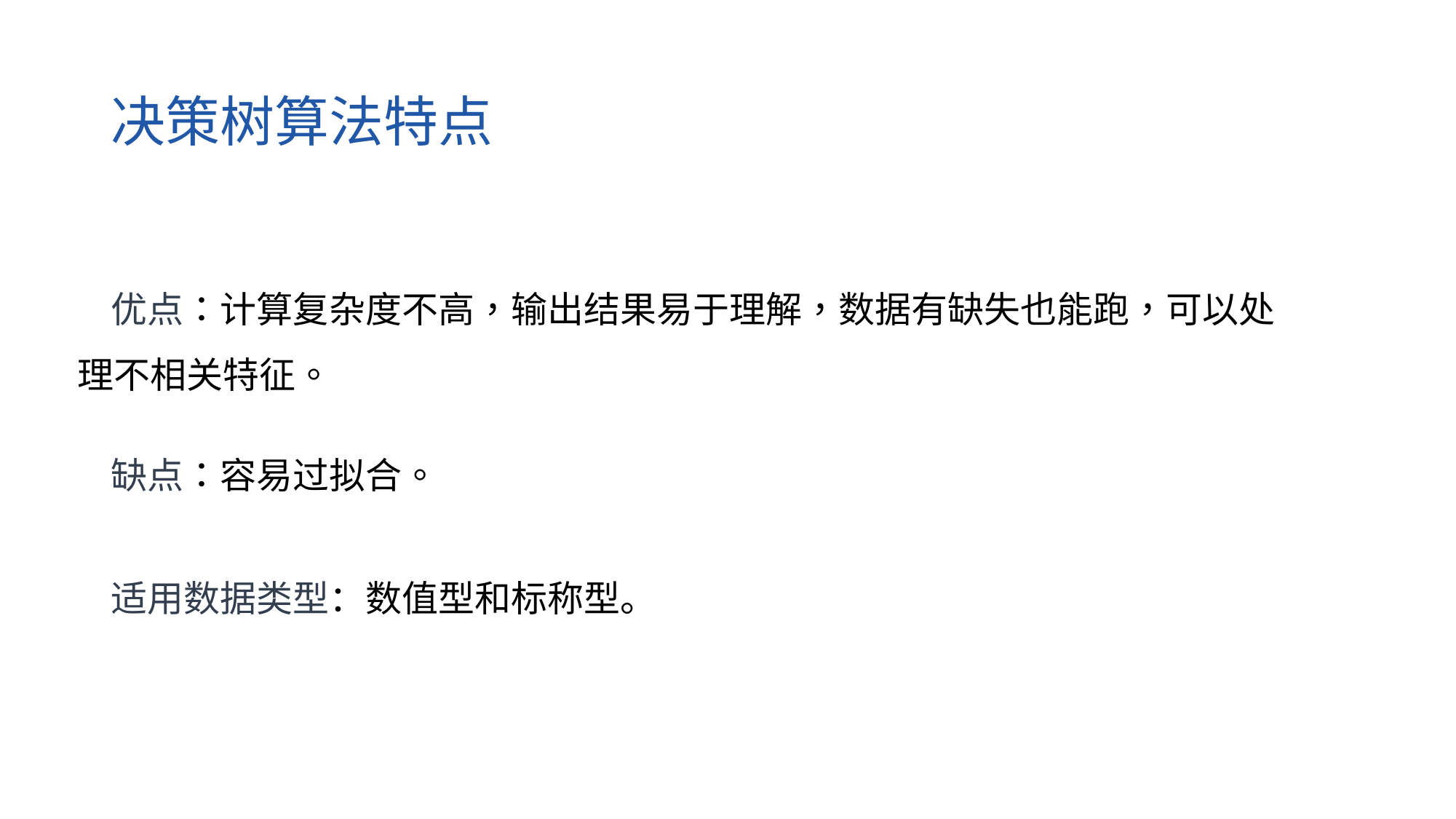

决策树算法特点
    优点：计算复杂度不高，输出结果易于理解，数据有缺失也能跑，可以处  理不相关特征。
    缺点：容易过拟合。
    适用数据类型：数值型和标称型。